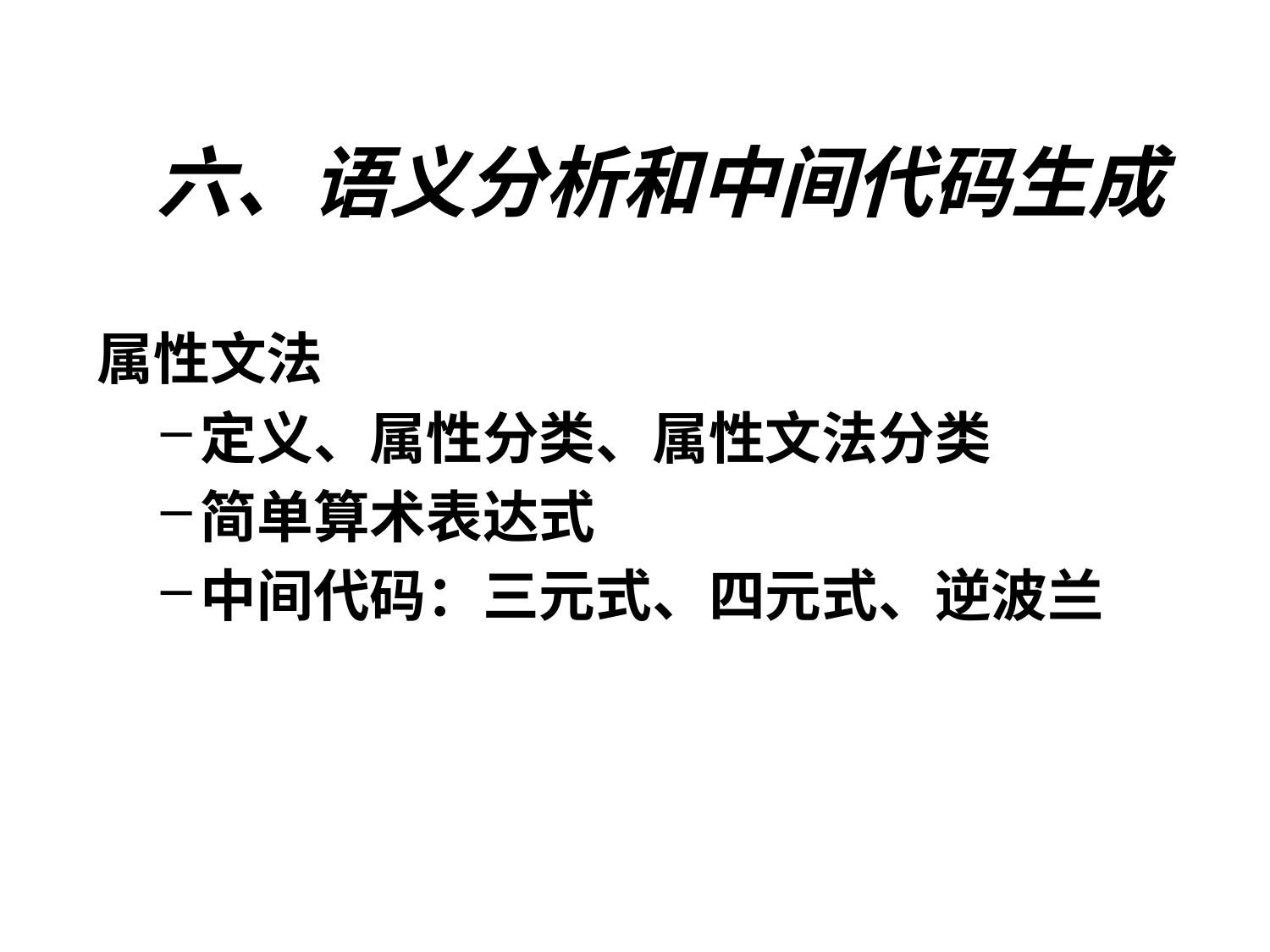

# 六、语义分析和中间代码生成
属性文法
定义、属性分类、属性文法分类
简单算术表达式
中间代码：三元式、四元式、逆波兰